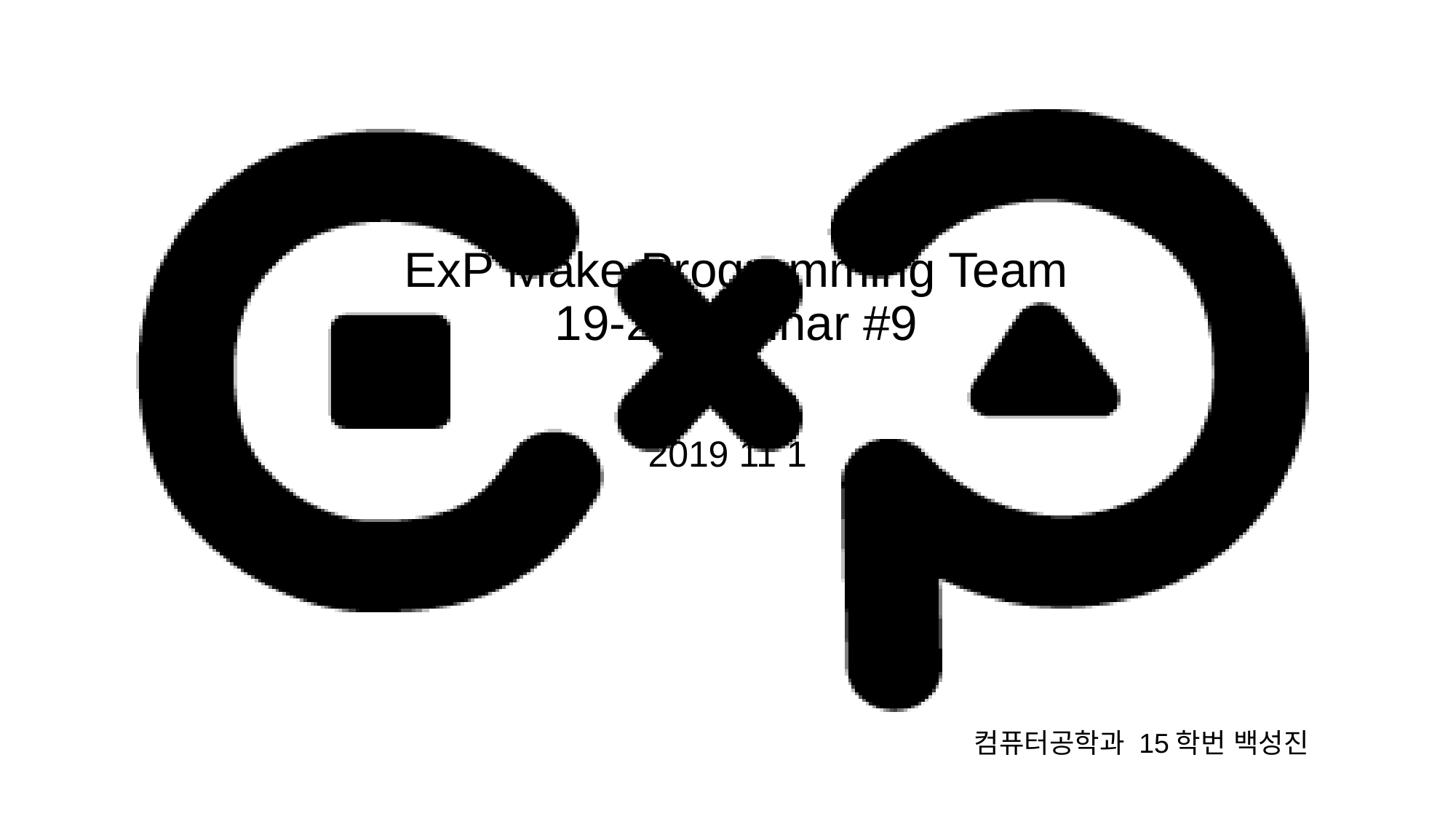

# ExP Make Programming Team 19-2 Seminar #9
2019 11 1

컴퓨터공학과 15학번 백성진